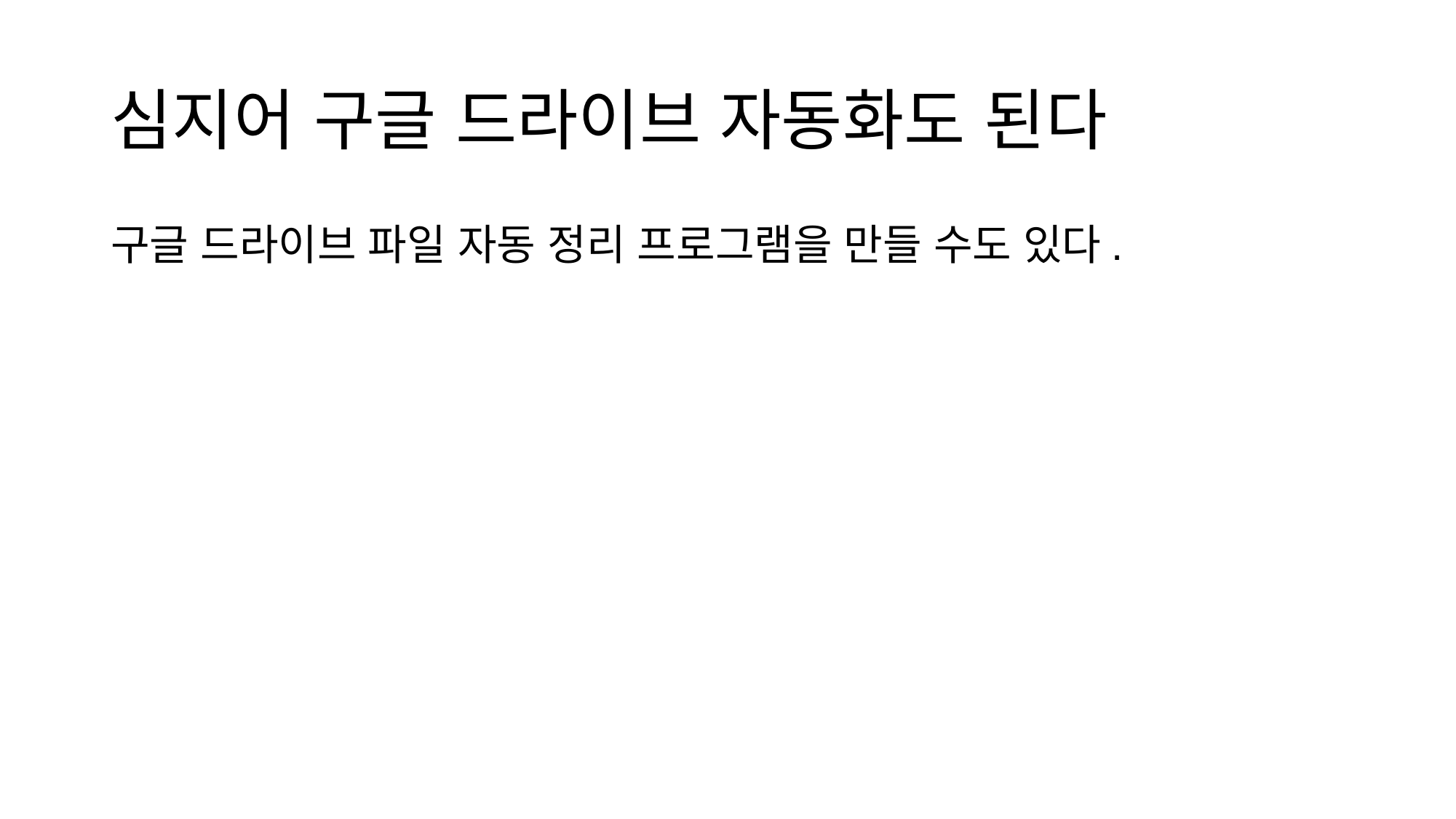

# 심지어 구글 드라이브 자동화도 된다
구글 드라이브 파일 자동 정리 프로그램을 만들 수도 있다.